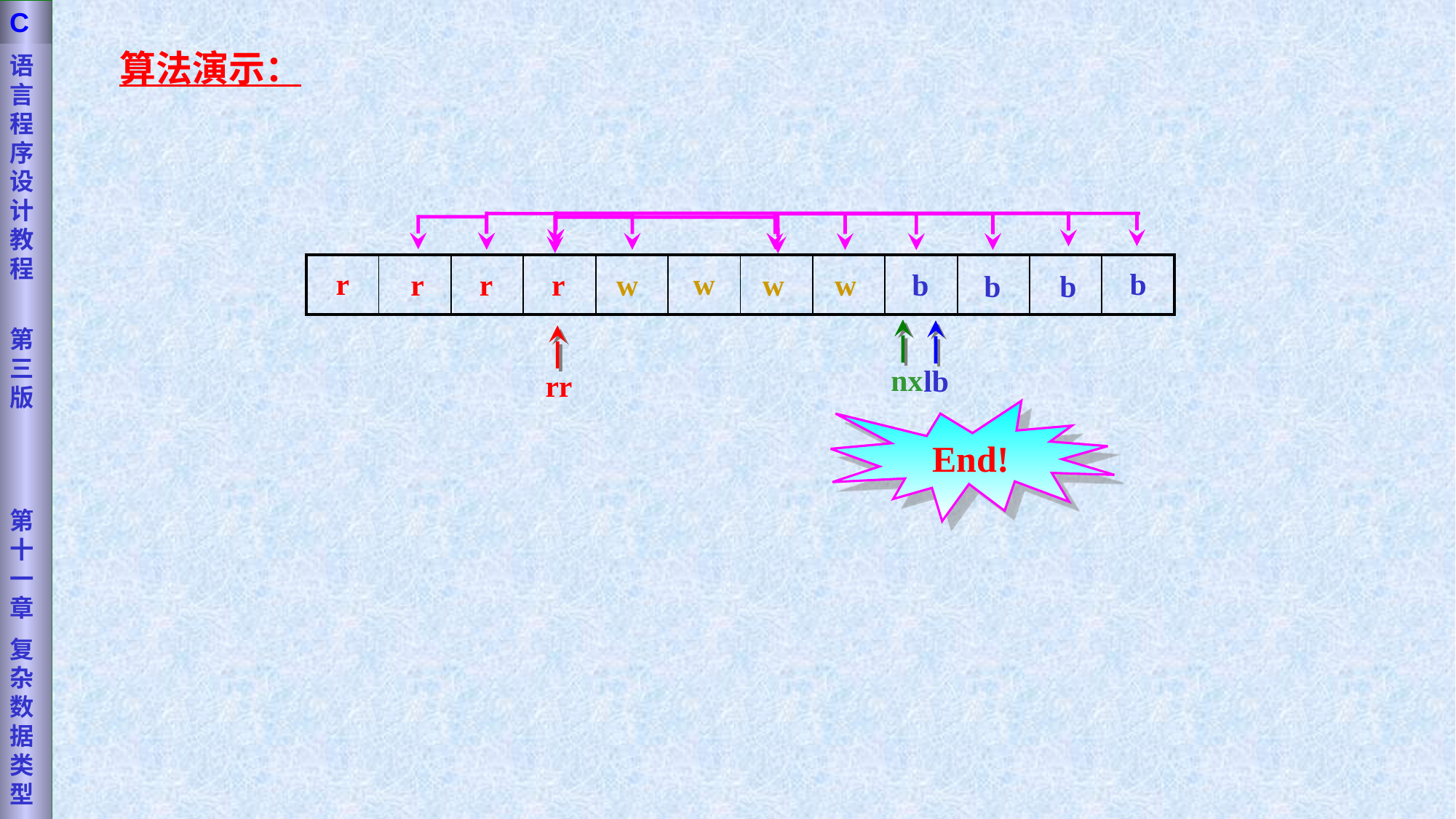

语言程序设计教程
第三版

第十一章
复杂数据类型
C
算法演示：

| r | w | r | b | r | w | b | b | w | r | w | b |
| --- | --- | --- | --- | --- | --- | --- | --- | --- | --- | --- | --- |
r
w
r
w
r
w
w
w
b
r
b
b

nx

lb

nx

rr

lb

nx

rr

rr

lb

nx

lb

nx

lb

nx

rr

nx

nx

nx

rr
End!